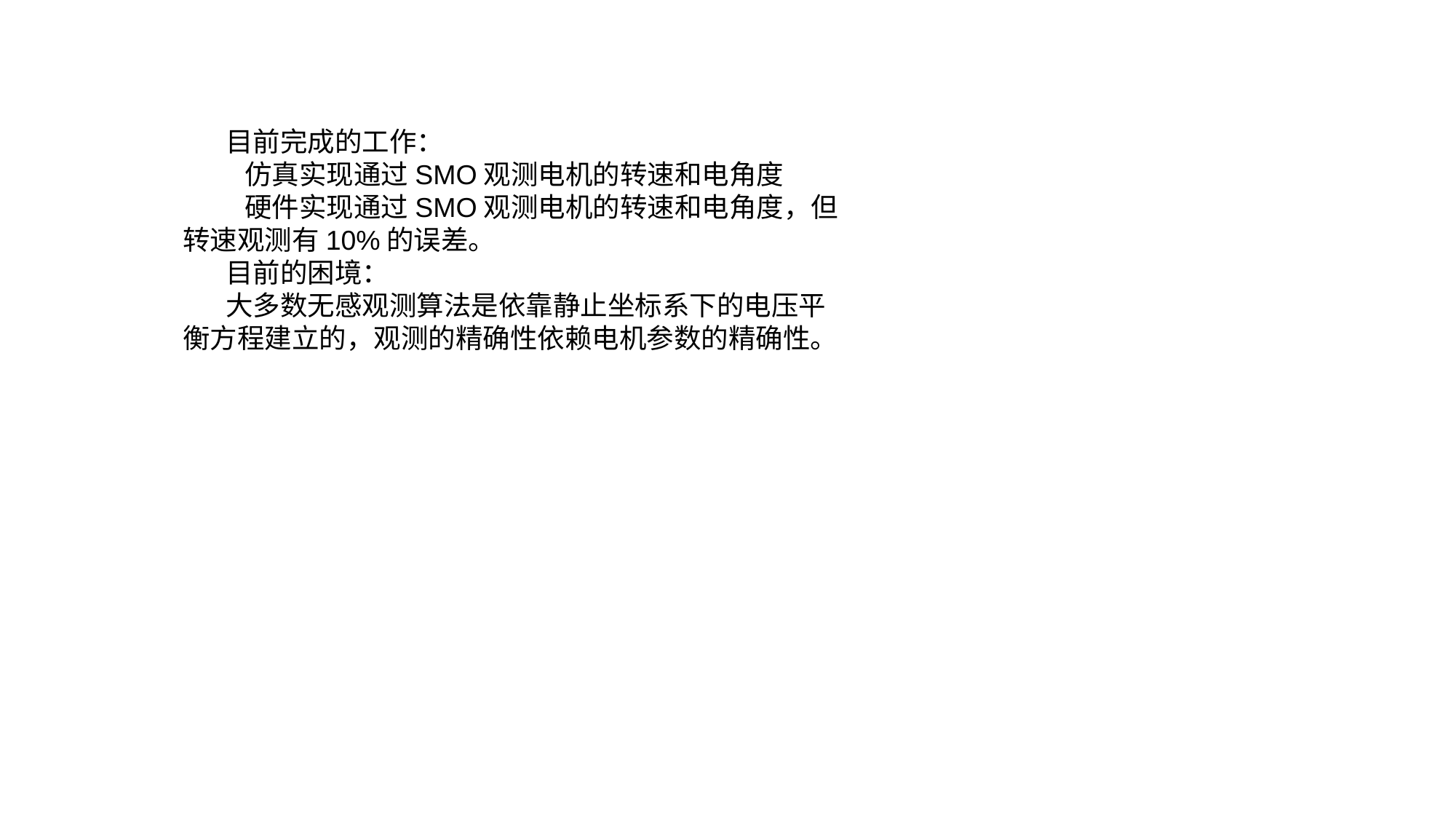

目前完成的工作：
  仿真实现通过SMO观测电机的转速和电角度
  硬件实现通过SMO观测电机的转速和电角度，但转速观测有10%的误差。
目前的困境：
大多数无感观测算法是依靠静止坐标系下的电压平衡方程建立的，观测的精确性依赖电机参数的精确性。